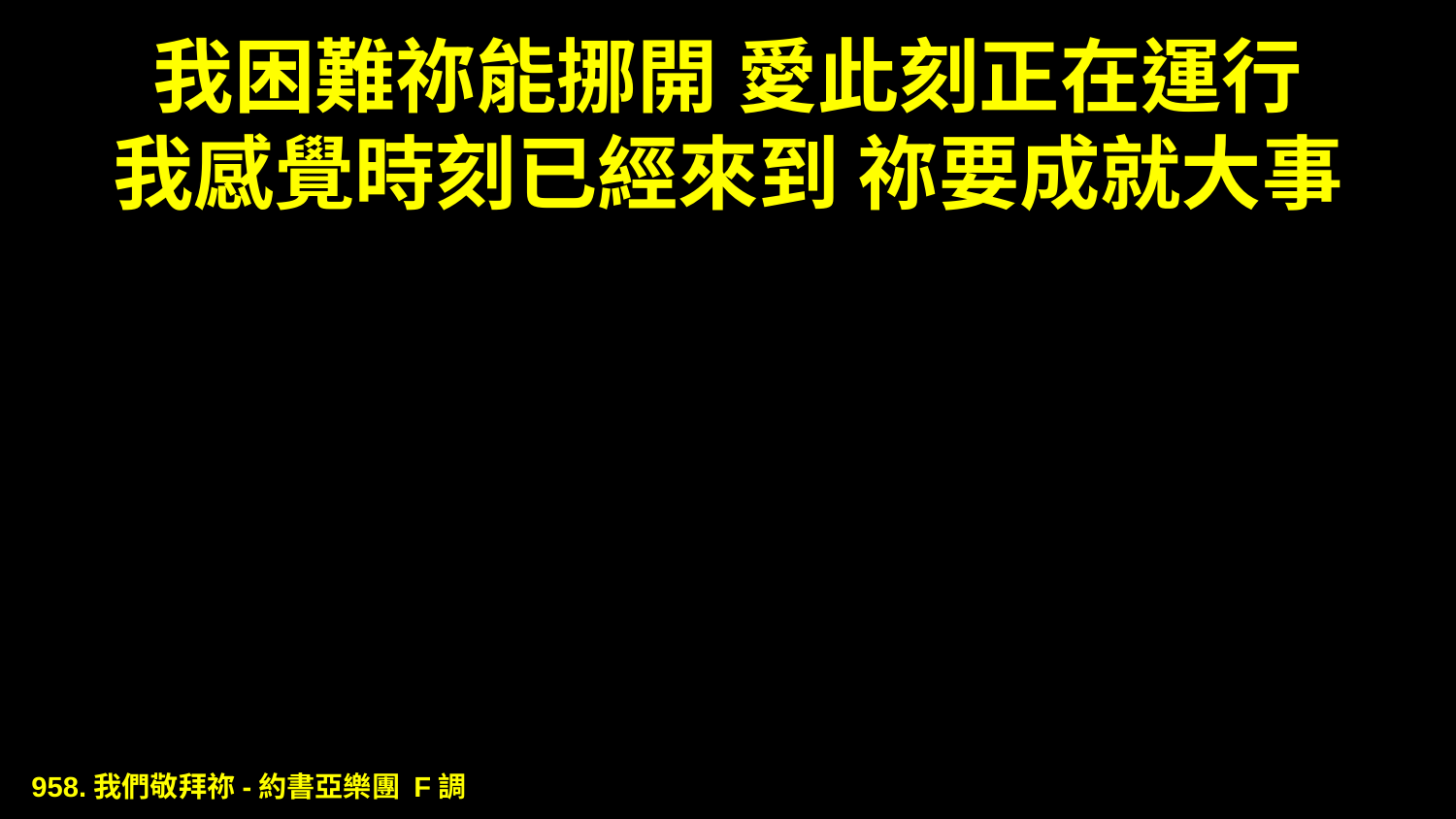

# 我困難祢能挪開 愛此刻正在運行 我感覺時刻已經來到 祢要成就大事
958.我們敬拜祢-約書亞樂團 F調